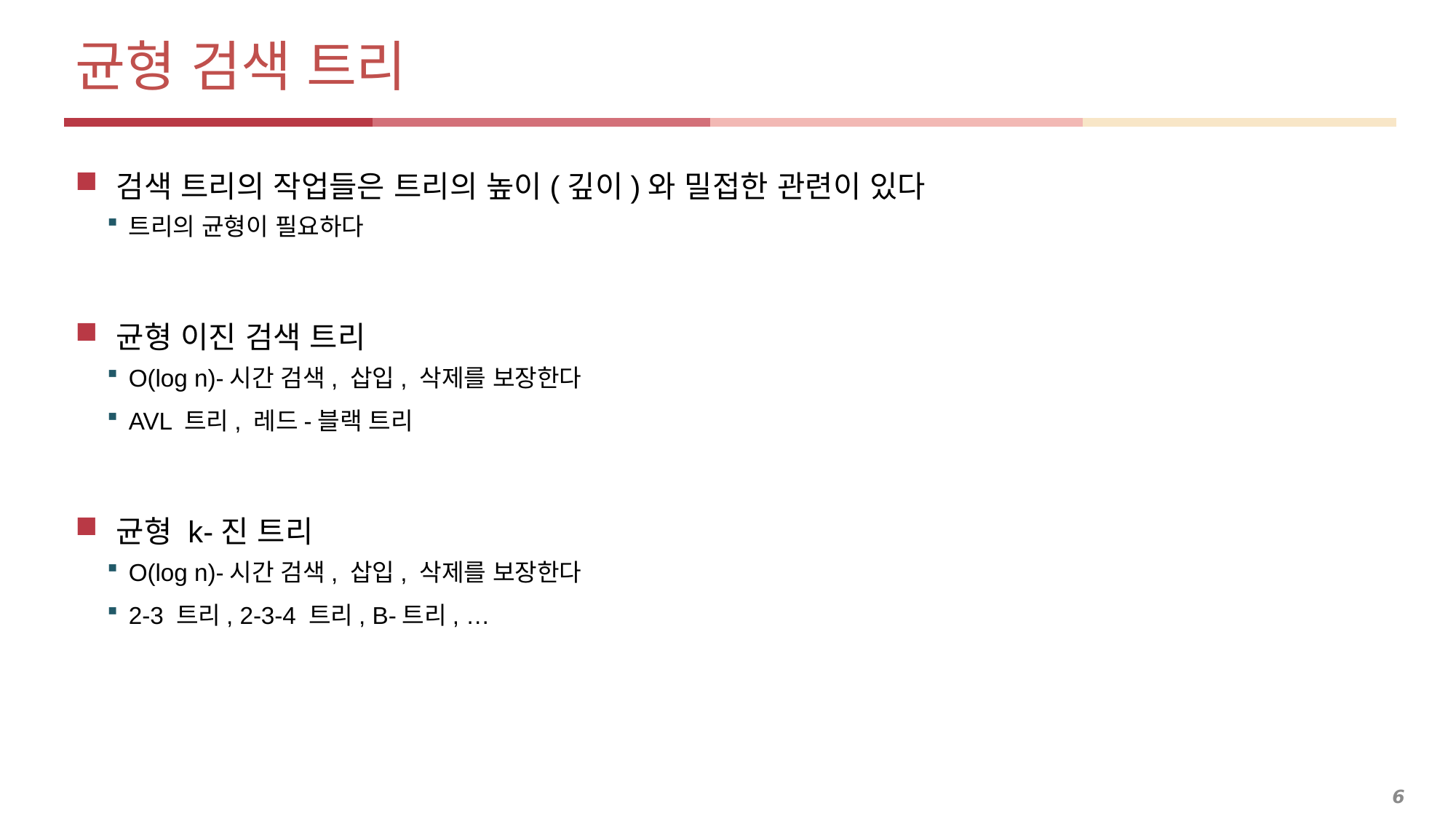

# 균형 검색 트리
검색 트리의 작업들은 트리의 높이(깊이)와 밀접한 관련이 있다
트리의 균형이 필요하다

균형 이진 검색 트리
O(log n)-시간 검색, 삽입, 삭제를 보장한다
AVL 트리, 레드-블랙 트리

균형 k-진 트리
O(log n)-시간 검색, 삽입, 삭제를 보장한다
2-3 트리, 2-3-4 트리, B-트리, …